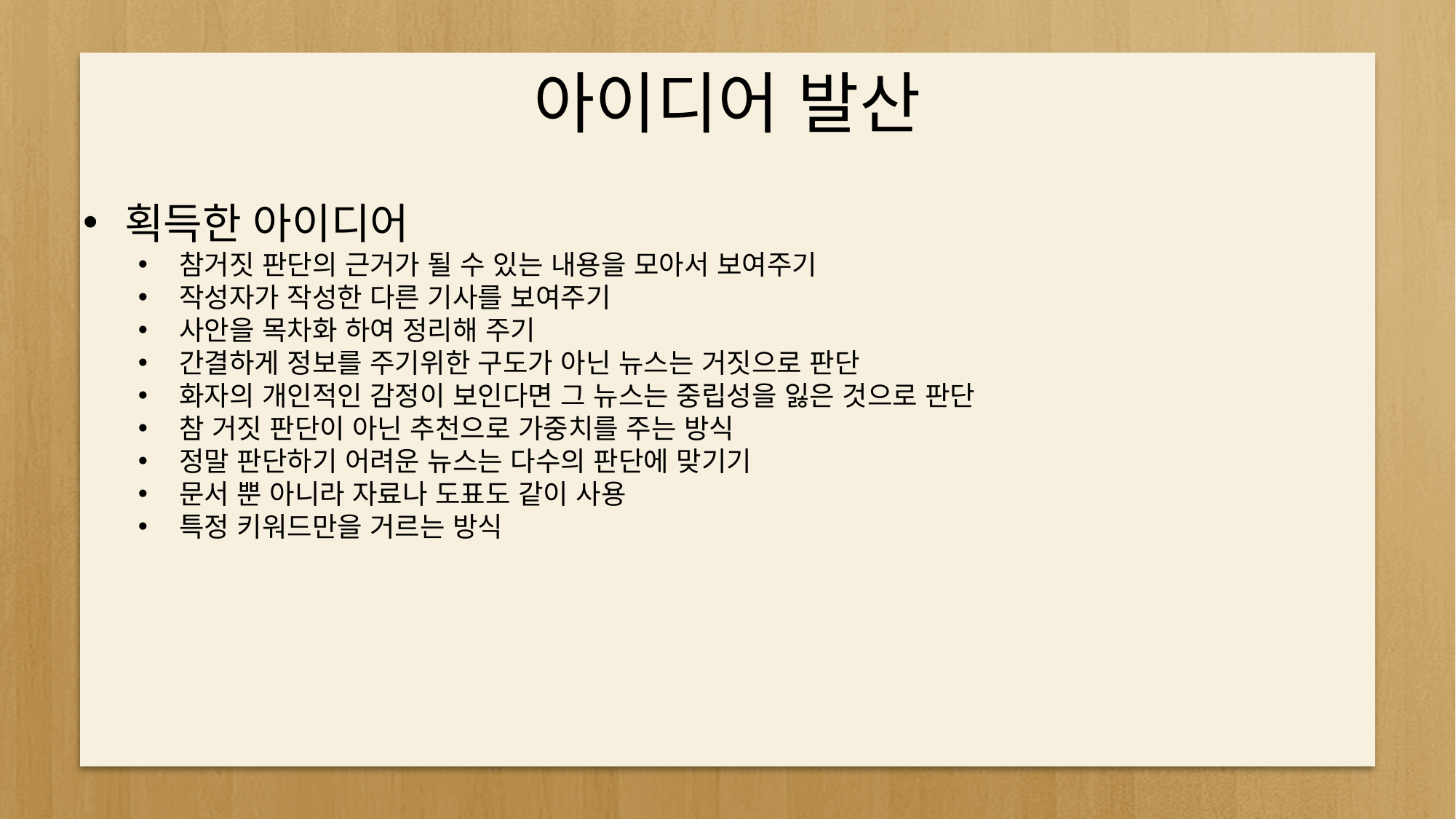

# 아이디어 발산
획득한 아이디어
참거짓 판단의 근거가 될 수 있는 내용을 모아서 보여주기
작성자가 작성한 다른 기사를 보여주기
사안을 목차화 하여 정리해 주기
간결하게 정보를 주기위한 구도가 아닌 뉴스는 거짓으로 판단
화자의 개인적인 감정이 보인다면 그 뉴스는 중립성을 잃은 것으로 판단
참 거짓 판단이 아닌 추천으로 가중치를 주는 방식
정말 판단하기 어려운 뉴스는 다수의 판단에 맞기기
문서 뿐 아니라 자료나 도표도 같이 사용
특정 키워드만을 거르는 방식